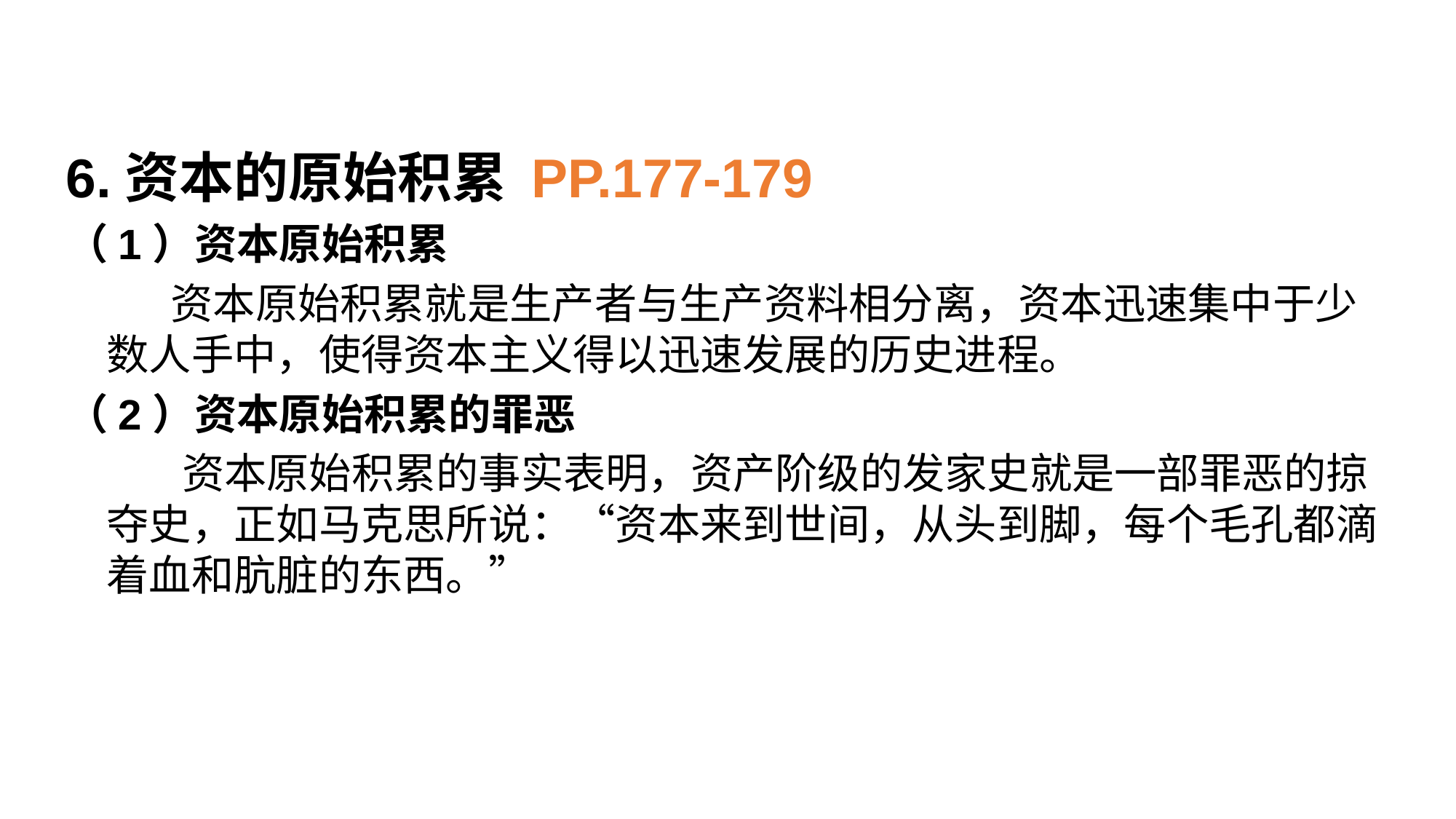

6.资本的原始积累 PP.177-179
（1）资本原始积累
          资本原始积累就是生产者与生产资料相分离，资本迅速集中于少数人手中，使得资本主义得以迅速发展的历史进程。
（2）资本原始积累的罪恶
           资本原始积累的事实表明，资产阶级的发家史就是一部罪恶的掠夺史，正如马克思所说：“资本来到世间，从头到脚，每个毛孔都滴着血和肮脏的东西。”